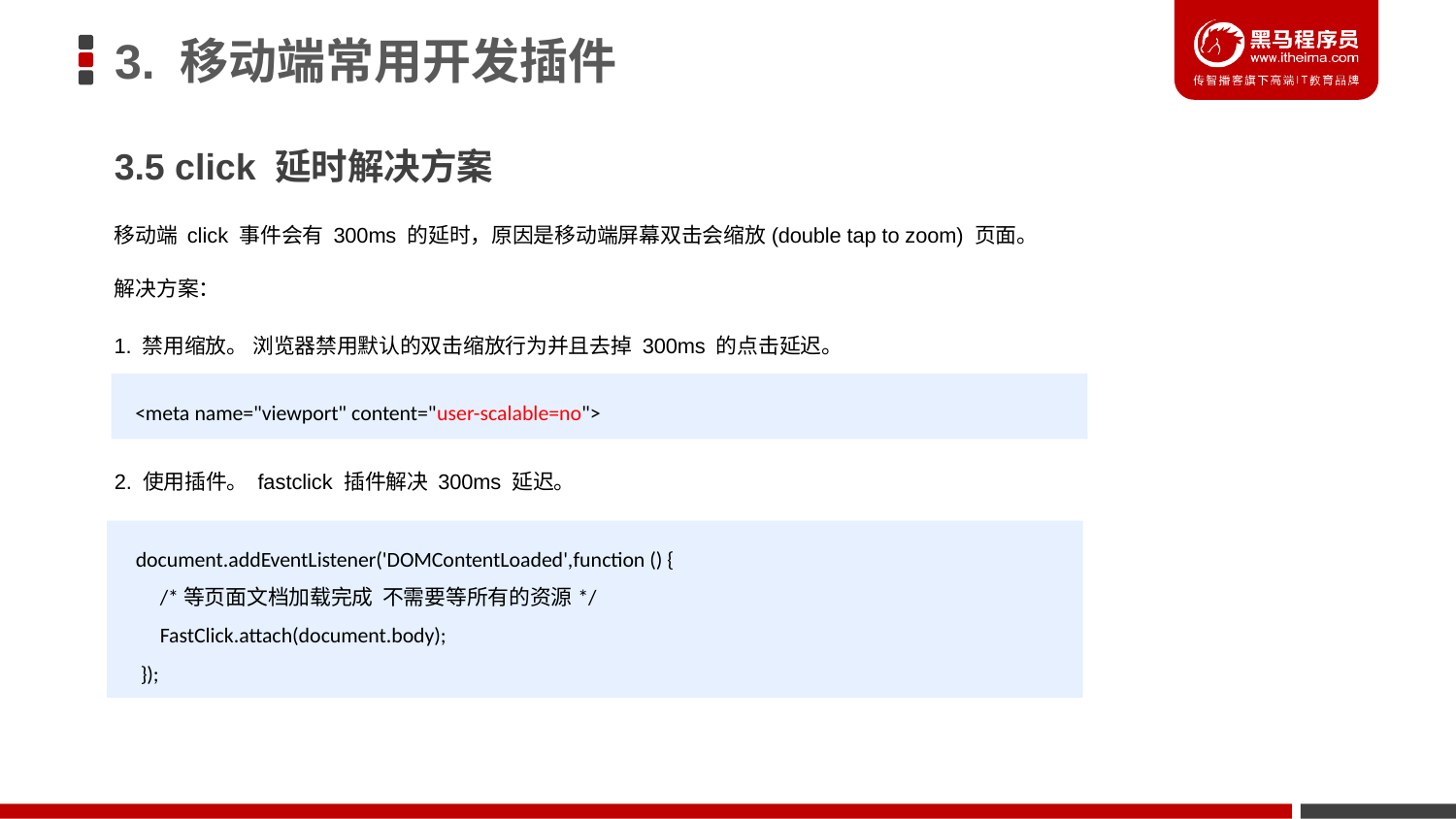

# 3. 移动端常用开发插件
3.5 click 延时解决方案
移动端 click 事件会有 300ms 的延时，原因是移动端屏幕双击会缩放(double tap to zoom) 页面。
解决方案：
1. 禁用缩放。 浏览器禁用默认的双击缩放行为并且去掉 300ms 的点击延迟。
  <meta name="viewport" content="user-scalable=no">
2. 使用插件。 fastclick 插件解决 300ms 延迟。
   document.addEventListener('DOMContentLoaded',function () {
        /*等页面文档加载完成  不需要等所有的资源*/
        FastClick.attach(document.body);
    });